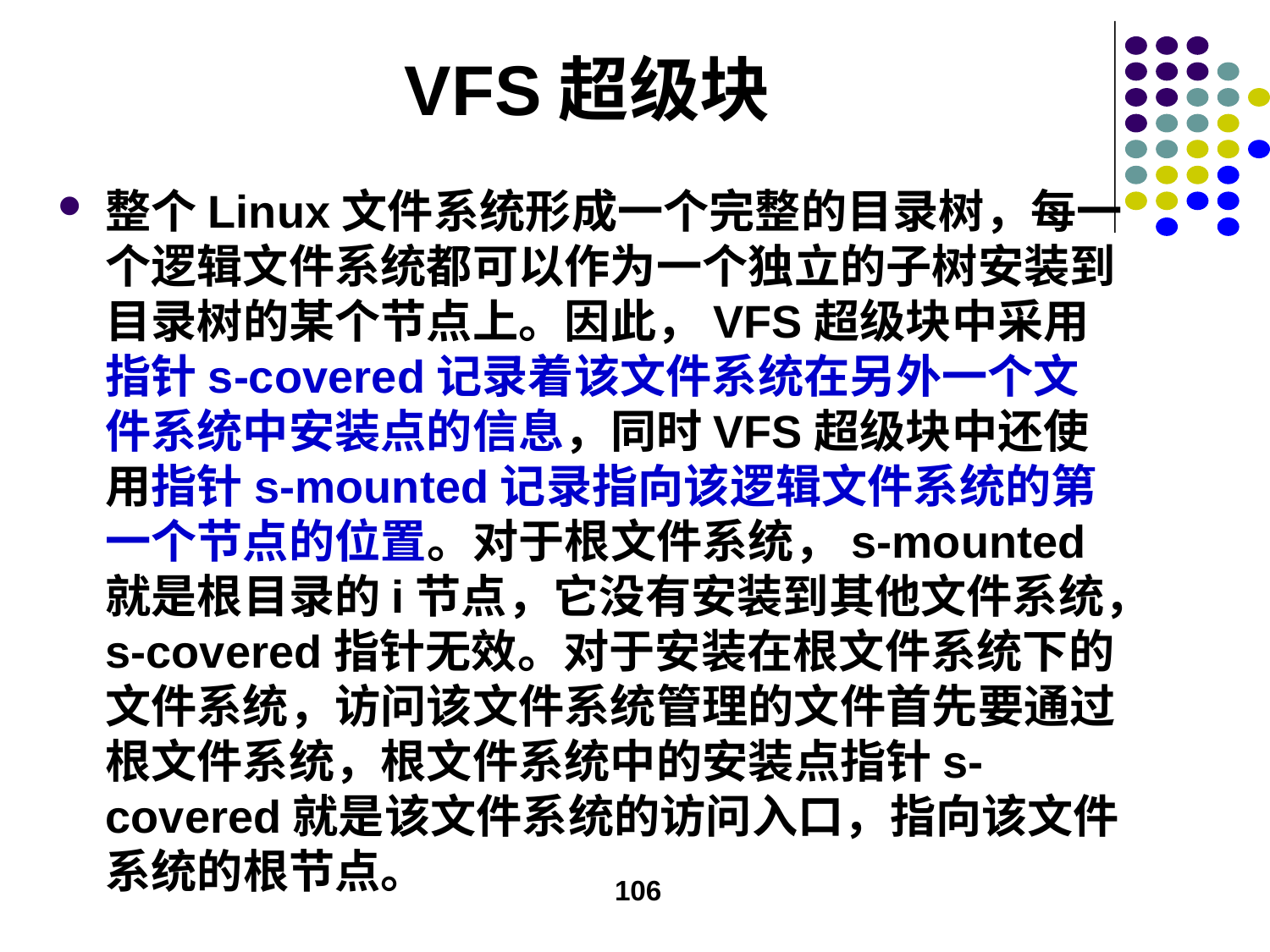

# VFS超级块
整个Linux文件系统形成一个完整的目录树，每一个逻辑文件系统都可以作为一个独立的子树安装到目录树的某个节点上。因此，VFS超级块中采用指针s-covered记录着该文件系统在另外一个文件系统中安装点的信息，同时VFS超级块中还使用指针s-mounted记录指向该逻辑文件系统的第一个节点的位置。对于根文件系统，s-mounted就是根目录的i节点，它没有安装到其他文件系统，s-covered指针无效。对于安装在根文件系统下的文件系统，访问该文件系统管理的文件首先要通过根文件系统，根文件系统中的安装点指针s-covered就是该文件系统的访问入口，指向该文件系统的根节点。
106